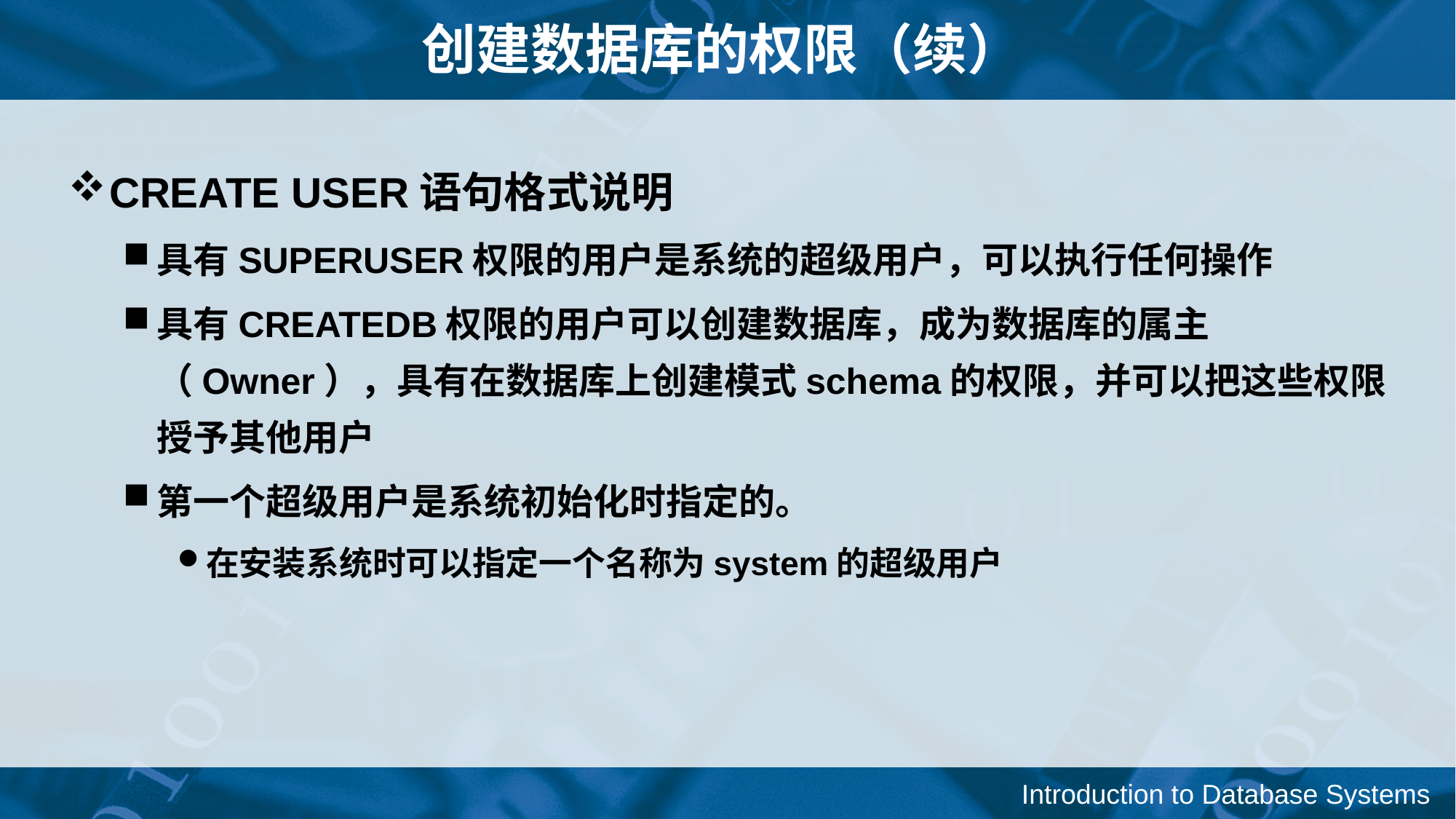

# 创建数据库的权限（续）
CREATE USER语句格式说明
具有SUPERUSER权限的用户是系统的超级用户，可以执行任何操作
具有CREATEDB权限的用户可以创建数据库，成为数据库的属主（Owner），具有在数据库上创建模式schema的权限，并可以把这些权限授予其他用户
第一个超级用户是系统初始化时指定的。
在安装系统时可以指定一个名称为system的超级用户